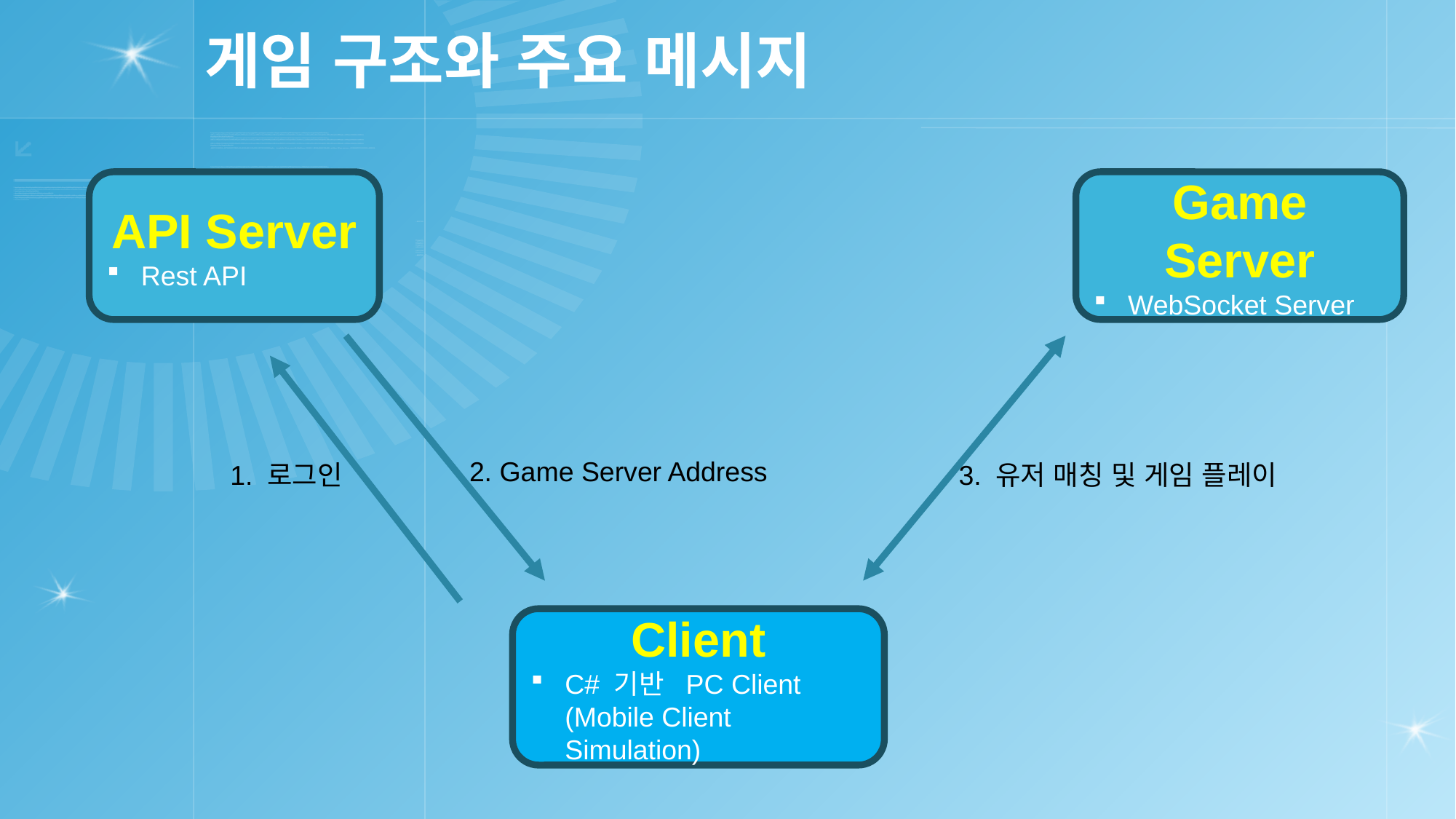

# 게임 구조와 주요 메시지
API Server
Rest API
Game Server
WebSocket Server
2. Game Server Address
1. 로그인
3. 유저 매칭 및 게임 플레이
Client
C# 기반  PC Client
(Mobile Client Simulation)